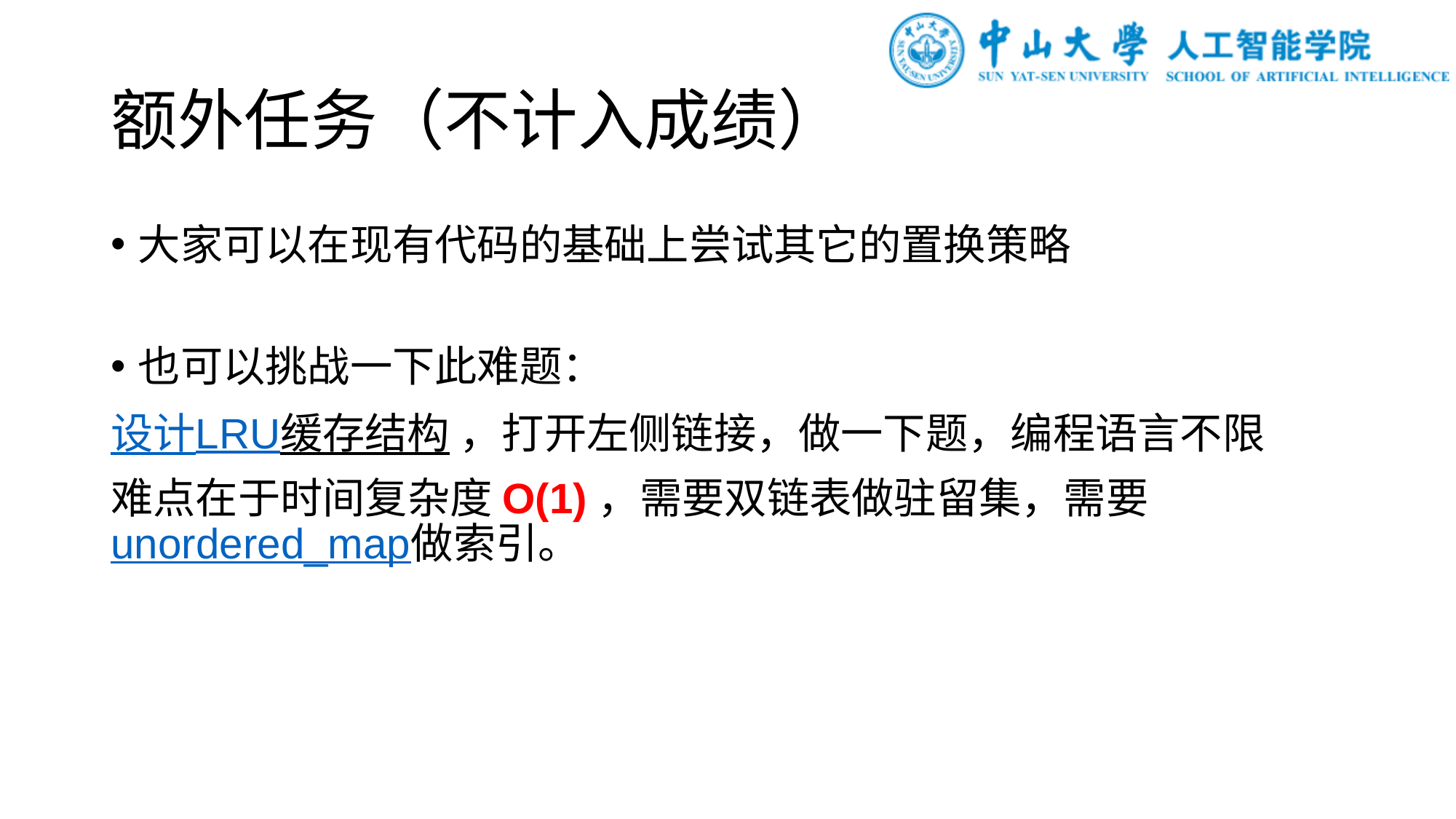

# 额外任务（不计入成绩）
大家可以在现有代码的基础上尝试其它的置换策略

也可以挑战一下此难题：
设计LRU缓存结构 ，打开左侧链接，做一下题，编程语言不限
难点在于时间复杂度O(1)，需要双链表做驻留集，需要unordered_map做索引。